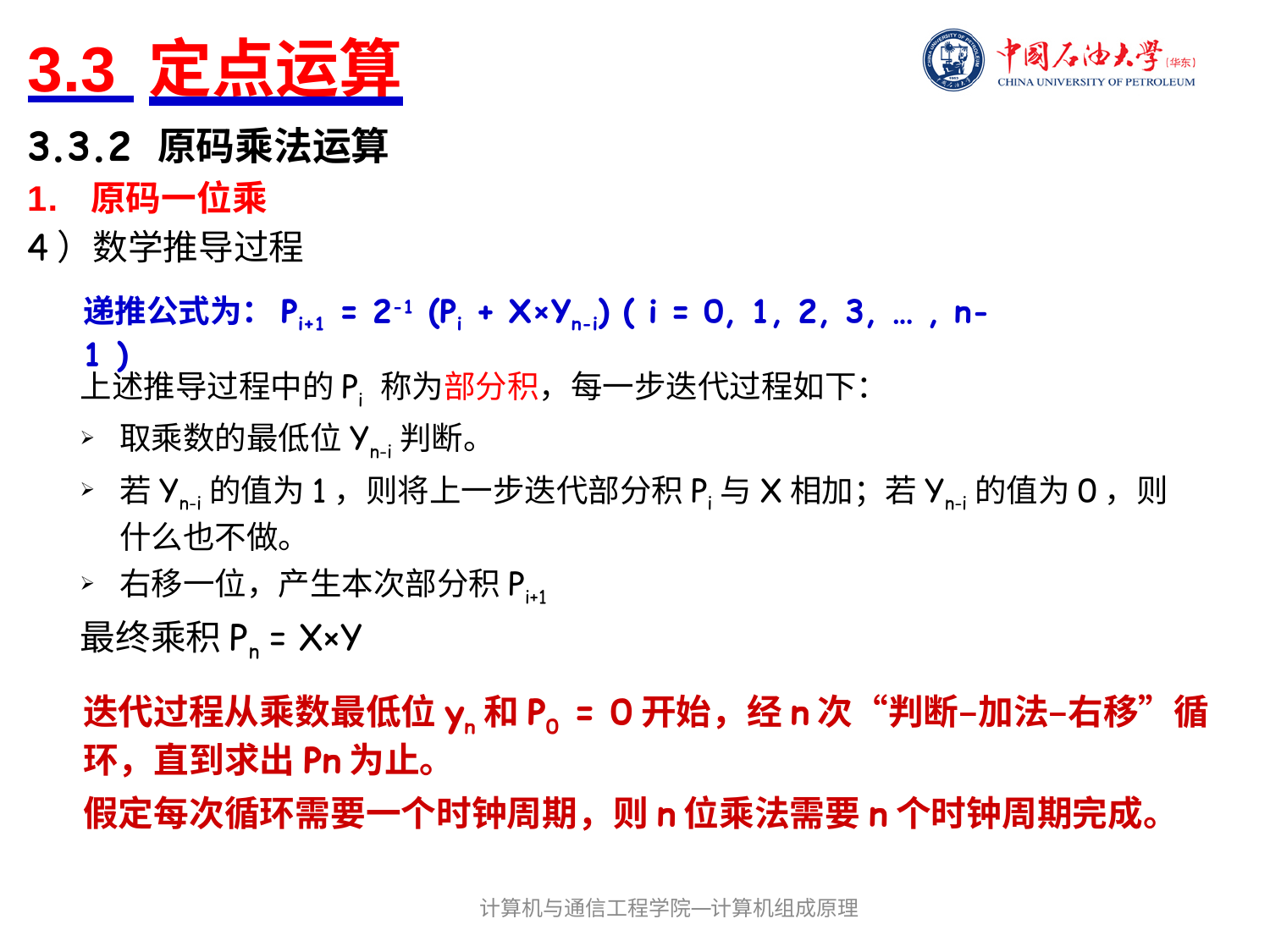

# 3.3 定点运算
3.3.2 原码乘法运算
原码一位乘
4）数学推导过程

递推公式为：Pi+1 = 2-1 (Pi + X×Yn-i) ( i = 0, 1, 2, 3, … , n-1 )
上述推导过程中的Pi 称为部分积，每一步迭代过程如下：
取乘数的最低位Yn-i判断。
若Yn-i的值为1，则将上一步迭代部分积Pi与X相加；若Yn-i的值为0，则什么也不做。
右移一位，产生本次部分积Pi+1
最终乘积Pn = X×Y
迭代过程从乘数最低位yn和P0 = 0开始，经n次“判断–加法–右移”循环，直到求出Pn为止。
假定每次循环需要一个时钟周期，则n位乘法需要n个时钟周期完成。

计算机与通信工程学院—计算机组成原理
60